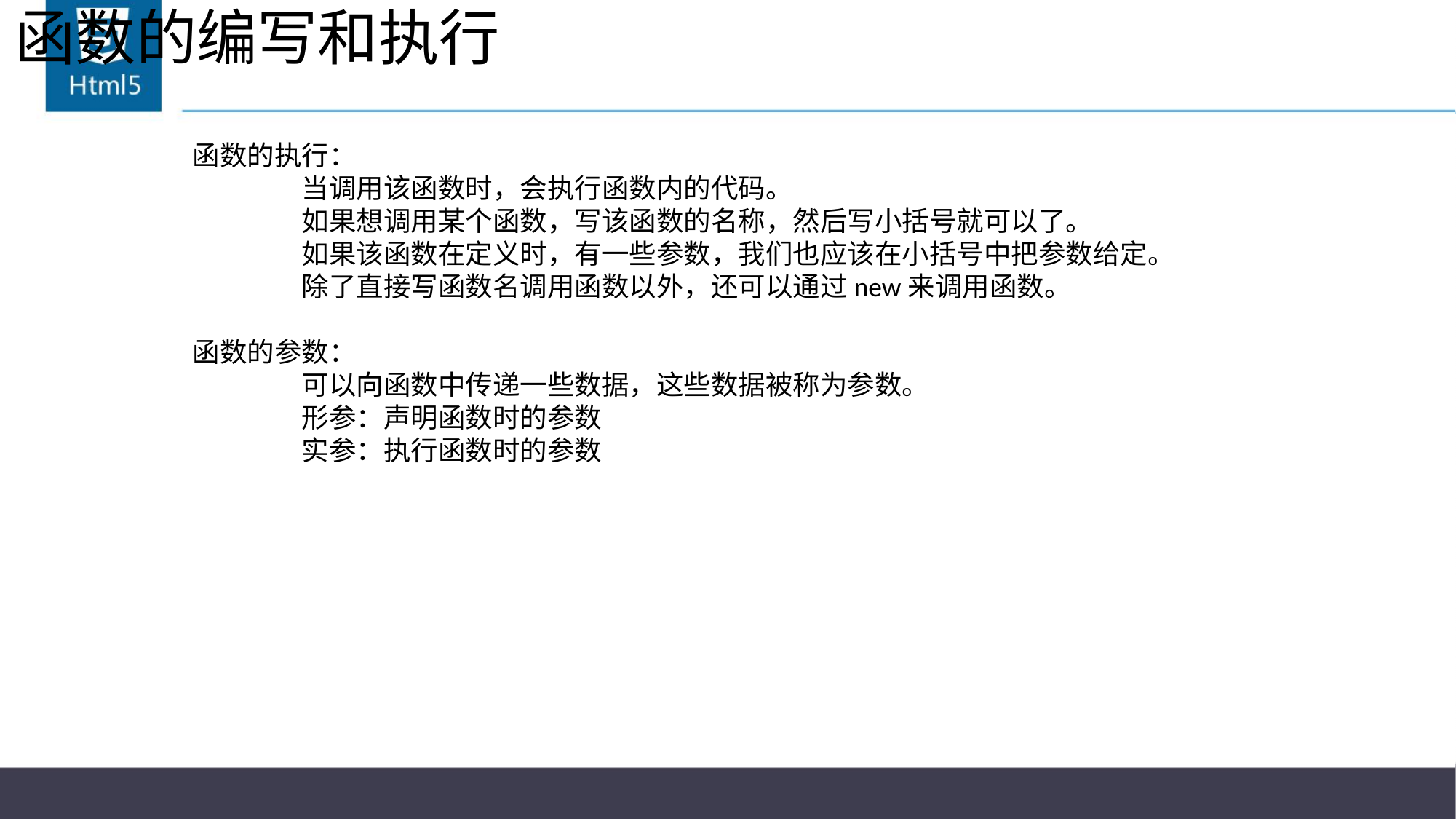

# 函数的编写和执行
函数的执行：
	当调用该函数时，会执行函数内的代码。
	如果想调用某个函数，写该函数的名称，然后写小括号就可以了。
	如果该函数在定义时，有一些参数，我们也应该在小括号中把参数给定。
	除了直接写函数名调用函数以外，还可以通过new来调用函数。

函数的参数：
	可以向函数中传递一些数据，这些数据被称为参数。
	形参：声明函数时的参数
	实参：执行函数时的参数